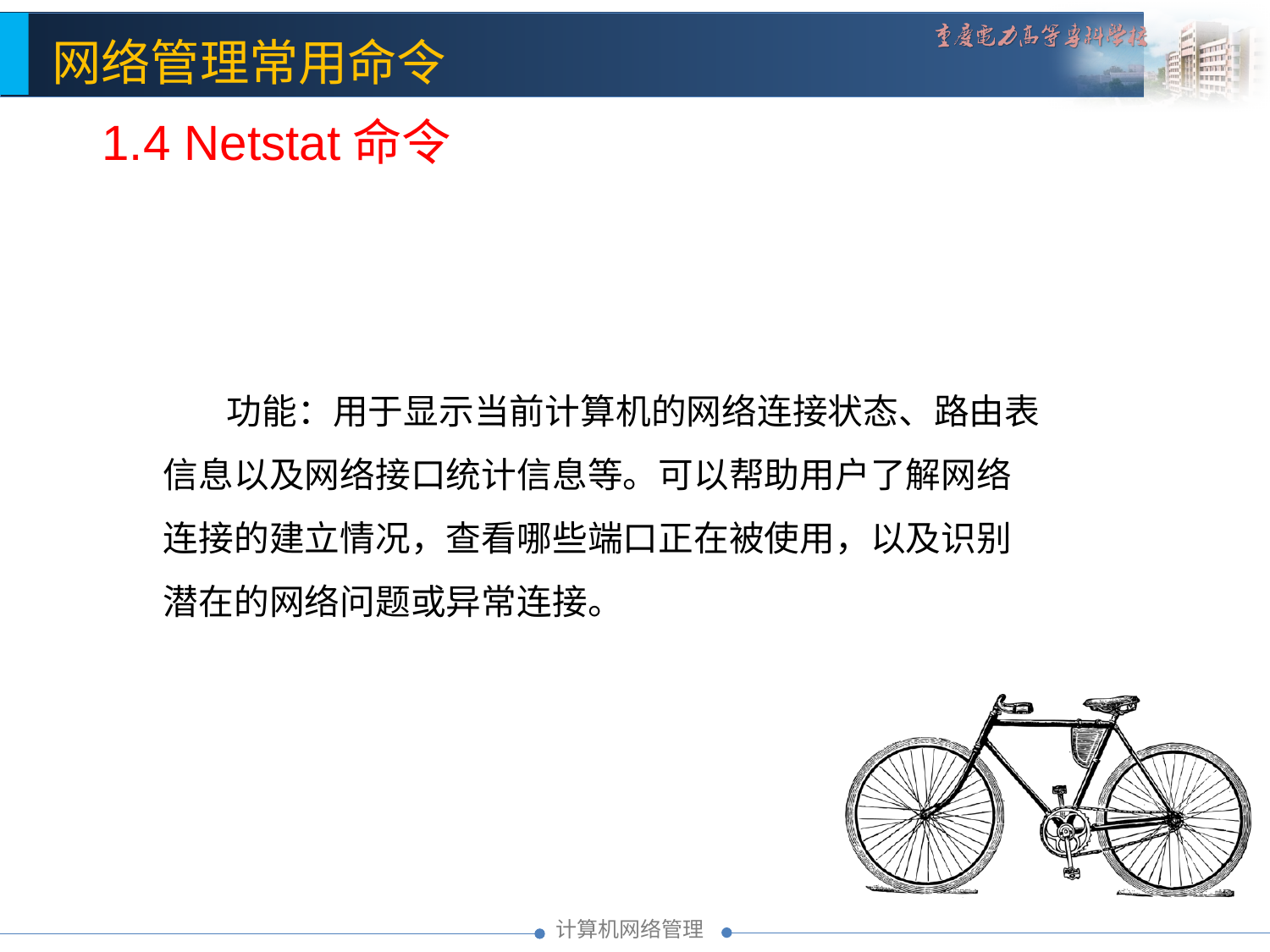

1.4 Netstat命令
功能：用于显示当前计算机的网络连接状态、路由表信息以及网络接口统计信息等。可以帮助用户了解网络连接的建立情况，查看哪些端口正在被使用，以及识别潜在的网络问题或异常连接。